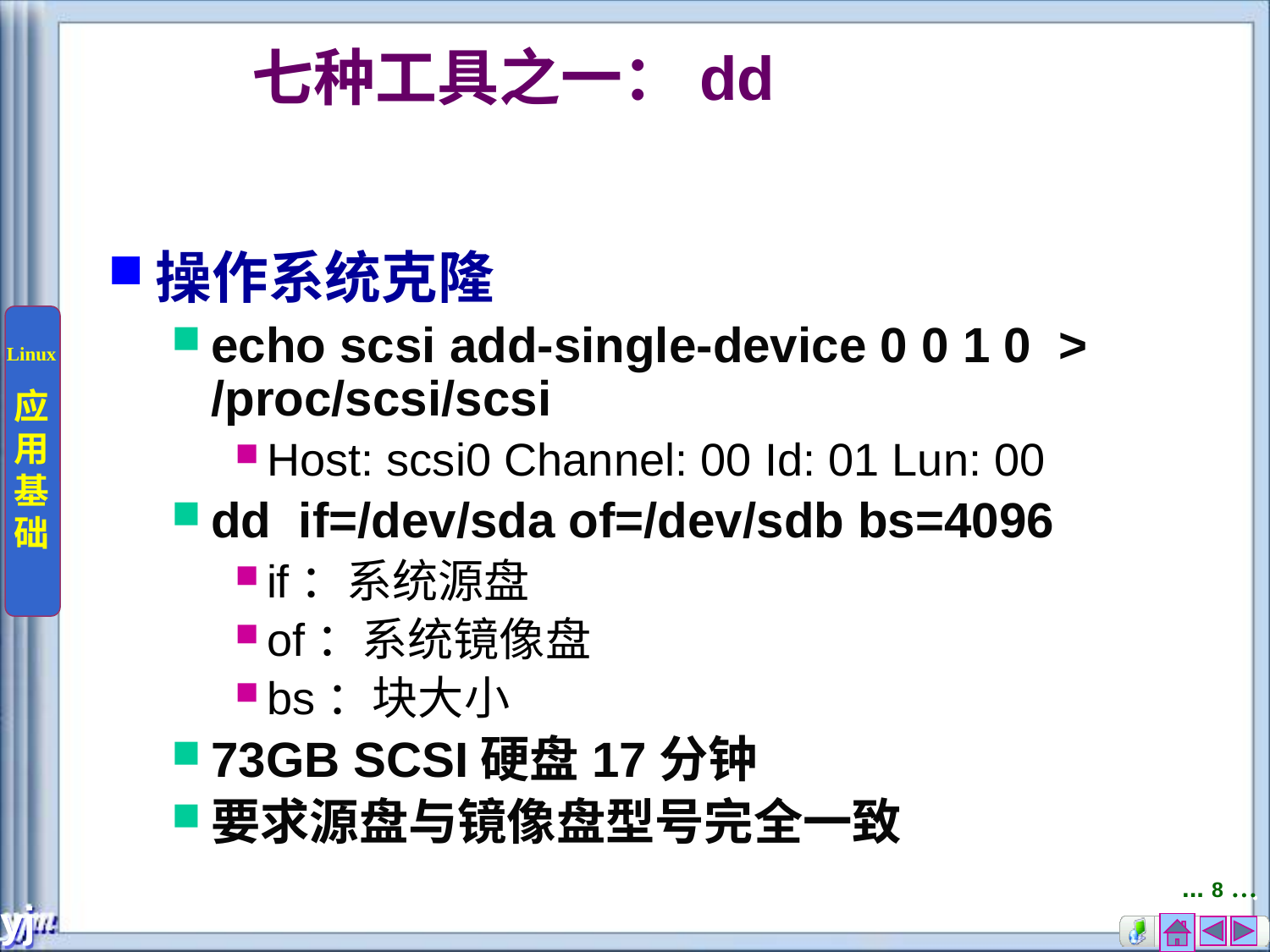

# 七种工具之一：dd
操作系统克隆
echo scsi add-single-device 0 0 1 0  > /proc/scsi/scsi
Host: scsi0 Channel: 00 Id: 01 Lun: 00
dd  if=/dev/sda of=/dev/sdb bs=4096
if：系统源盘
of：系统镜像盘
bs：块大小
73GB SCSI硬盘	17分钟
要求源盘与镜像盘型号完全一致
... 8 …